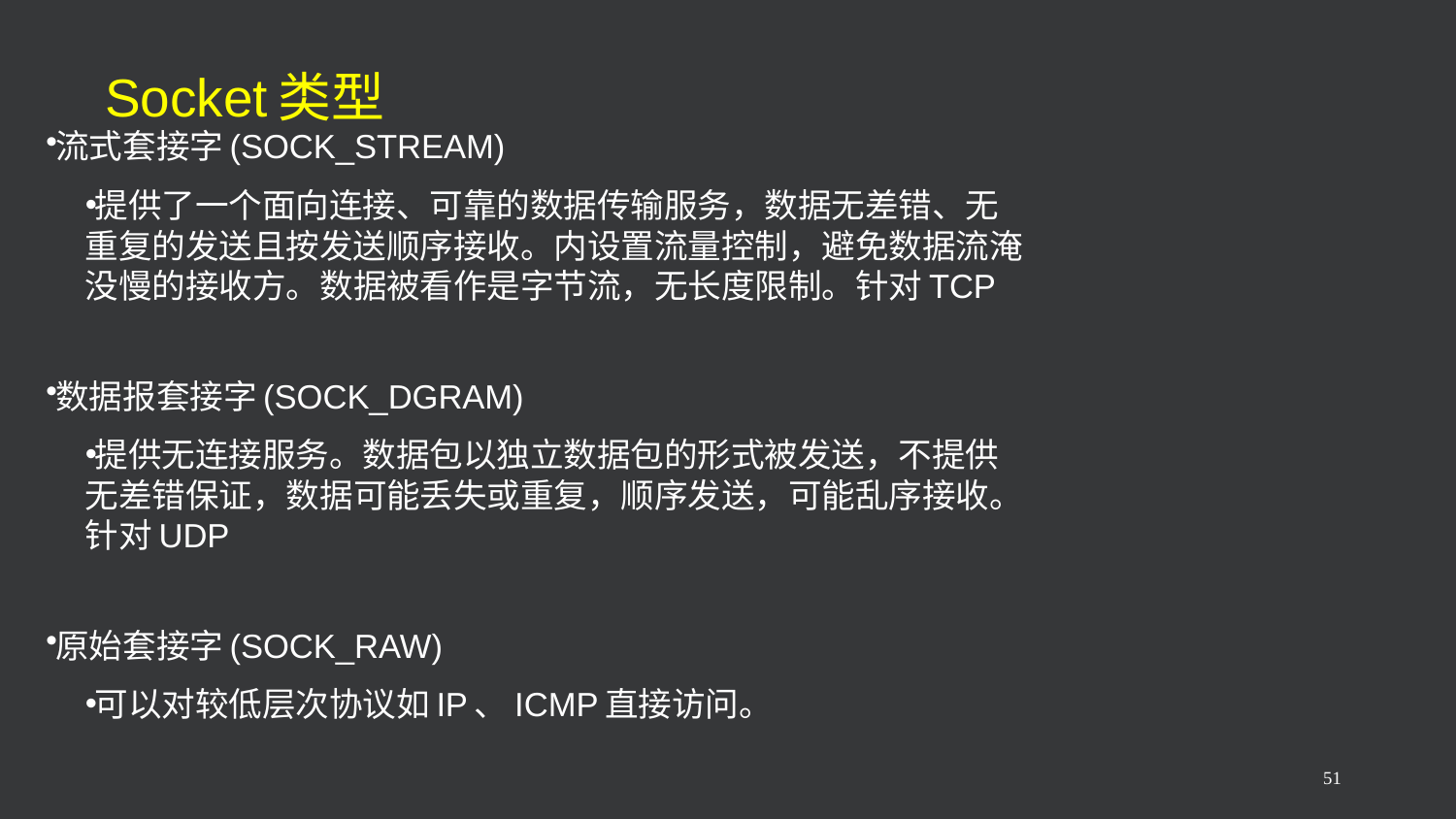

# Socket类型
流式套接字(SOCK_STREAM)
提供了一个面向连接、可靠的数据传输服务，数据无差错、无重复的发送且按发送顺序接收。内设置流量控制，避免数据流淹没慢的接收方。数据被看作是字节流，无长度限制。针对TCP

数据报套接字(SOCK_DGRAM)
提供无连接服务。数据包以独立数据包的形式被发送，不提供无差错保证，数据可能丢失或重复，顺序发送，可能乱序接收。针对UDP

原始套接字(SOCK_RAW)
可以对较低层次协议如IP、ICMP直接访问。
51